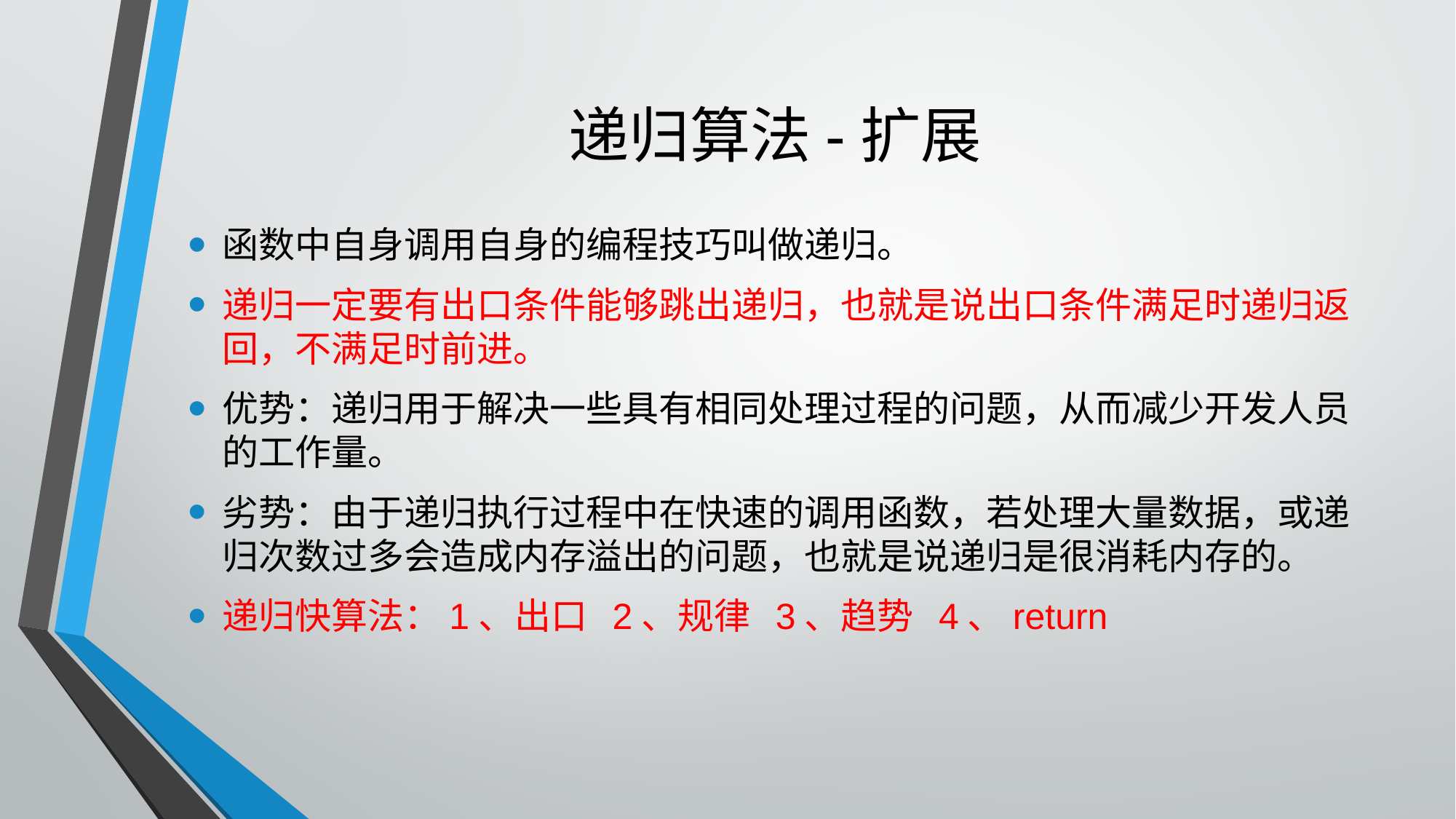

# 递归算法-扩展
函数中自身调用自身的编程技巧叫做递归。
递归一定要有出口条件能够跳出递归，也就是说出口条件满足时递归返回，不满足时前进。
优势：递归用于解决一些具有相同处理过程的问题，从而减少开发人员的工作量。
劣势：由于递归执行过程中在快速的调用函数，若处理大量数据，或递归次数过多会造成内存溢出的问题，也就是说递归是很消耗内存的。
递归快算法：1、出口  2、规律  3、趋势  4、return